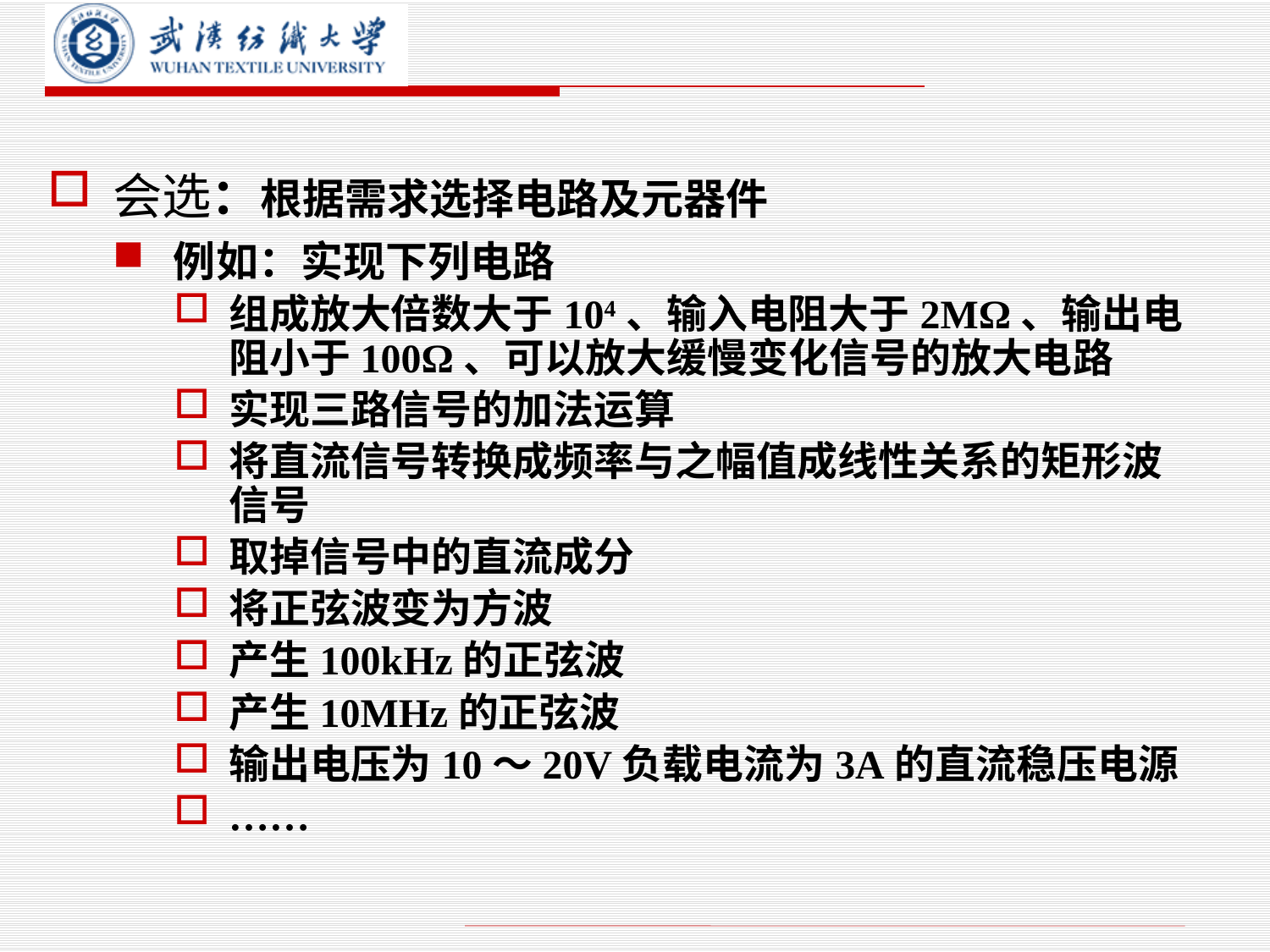

会选：根据需求选择电路及元器件
例如：实现下列电路
组成放大倍数大于104、输入电阻大于2MΩ、输出电阻小于100Ω、可以放大缓慢变化信号的放大电路
实现三路信号的加法运算
将直流信号转换成频率与之幅值成线性关系的矩形波信号
取掉信号中的直流成分
将正弦波变为方波
产生100kHz的正弦波
产生10MHz的正弦波
输出电压为10～20V负载电流为3A的直流稳压电源
……